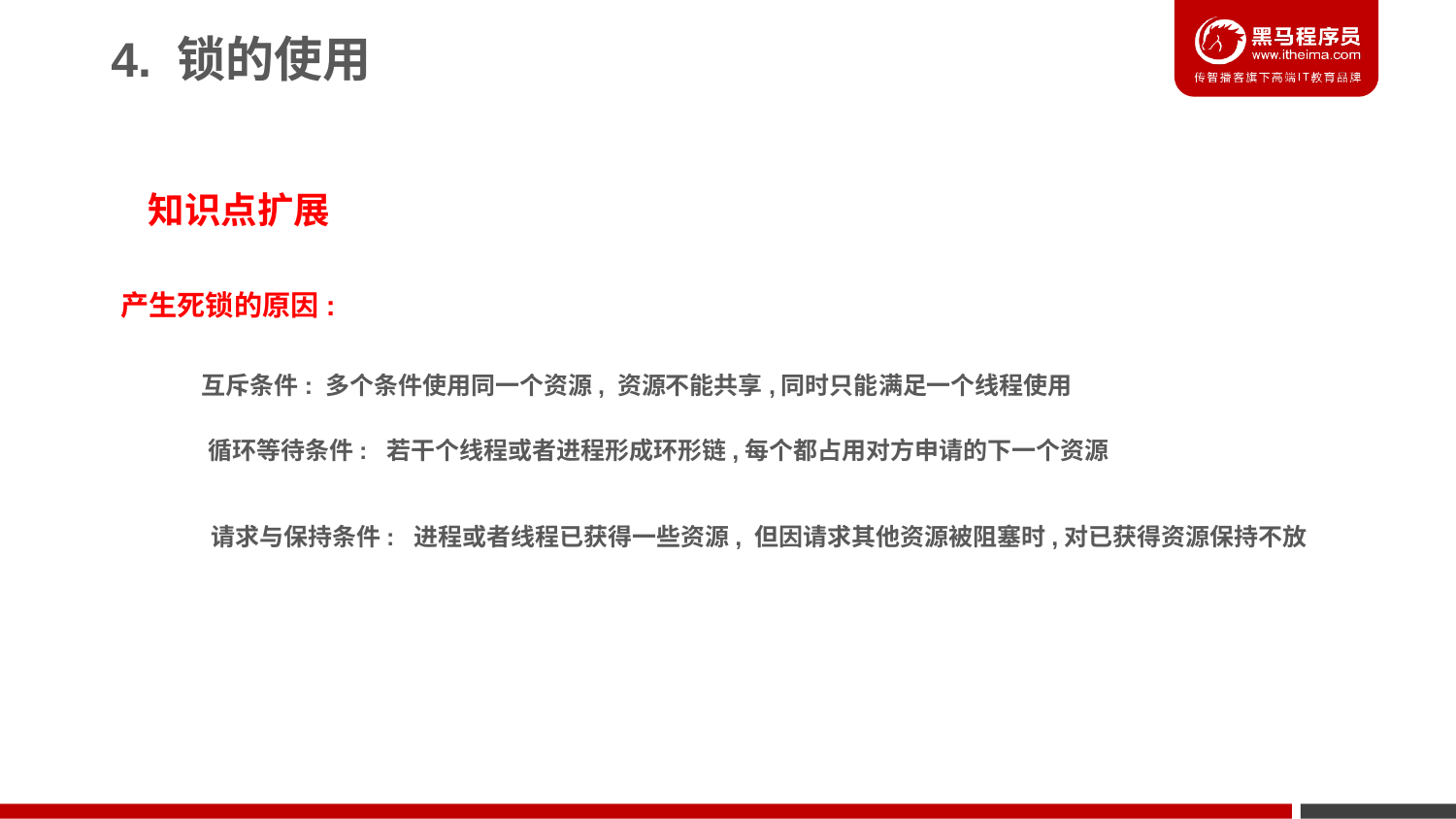

4. 锁的使用
知识点扩展
产生死锁的原因:

互斥条件: 多个条件使用同一个资源, 资源不能共享,同时只能满足一个线程使用
循环等待条件:  若干个线程或者进程形成环形链,每个都占用对方申请的下一个资源
请求与保持条件:  进程或者线程已获得一些资源, 但因请求其他资源被阻塞时,对已获得资源保持不放